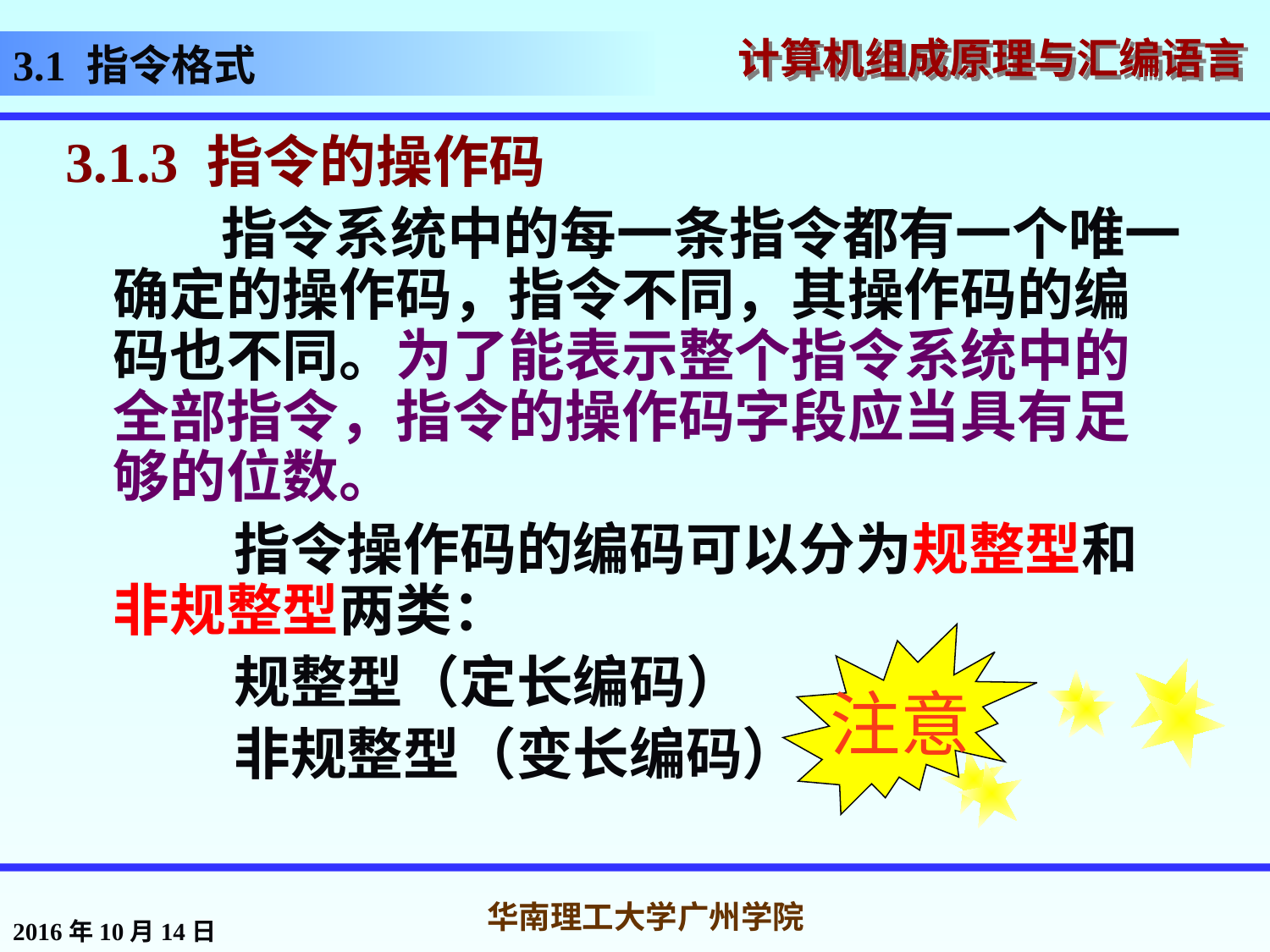

3.1 指令格式
3.1.3 指令的操作码
           指令系统中的每一条指令都有一个唯一确定的操作码，指令不同，其操作码的编码也不同。为了能表示整个指令系统中的全部指令，指令的操作码字段应当具有足够的位数。
            指令操作码的编码可以分为规整型和非规整型两类：
            规整型（定长编码）
            非规整型（变长编码）
注意
2016年10月14日
华南理工大学广州学院